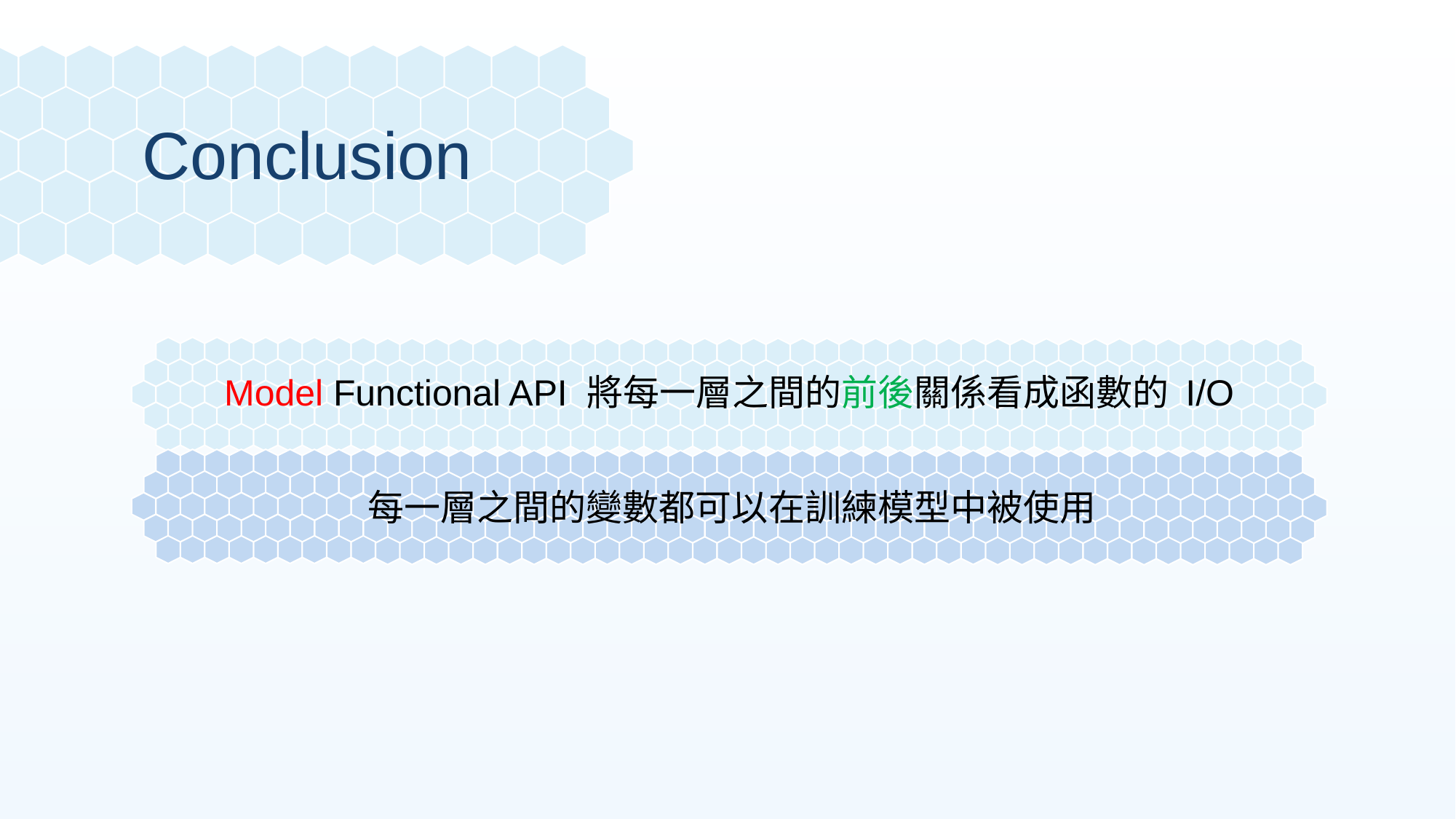

Conclusion

Model Functional API 將每一層之間的前後關係看成函數的 I/O

每一層之間的變數都可以在訓練模型中被使用